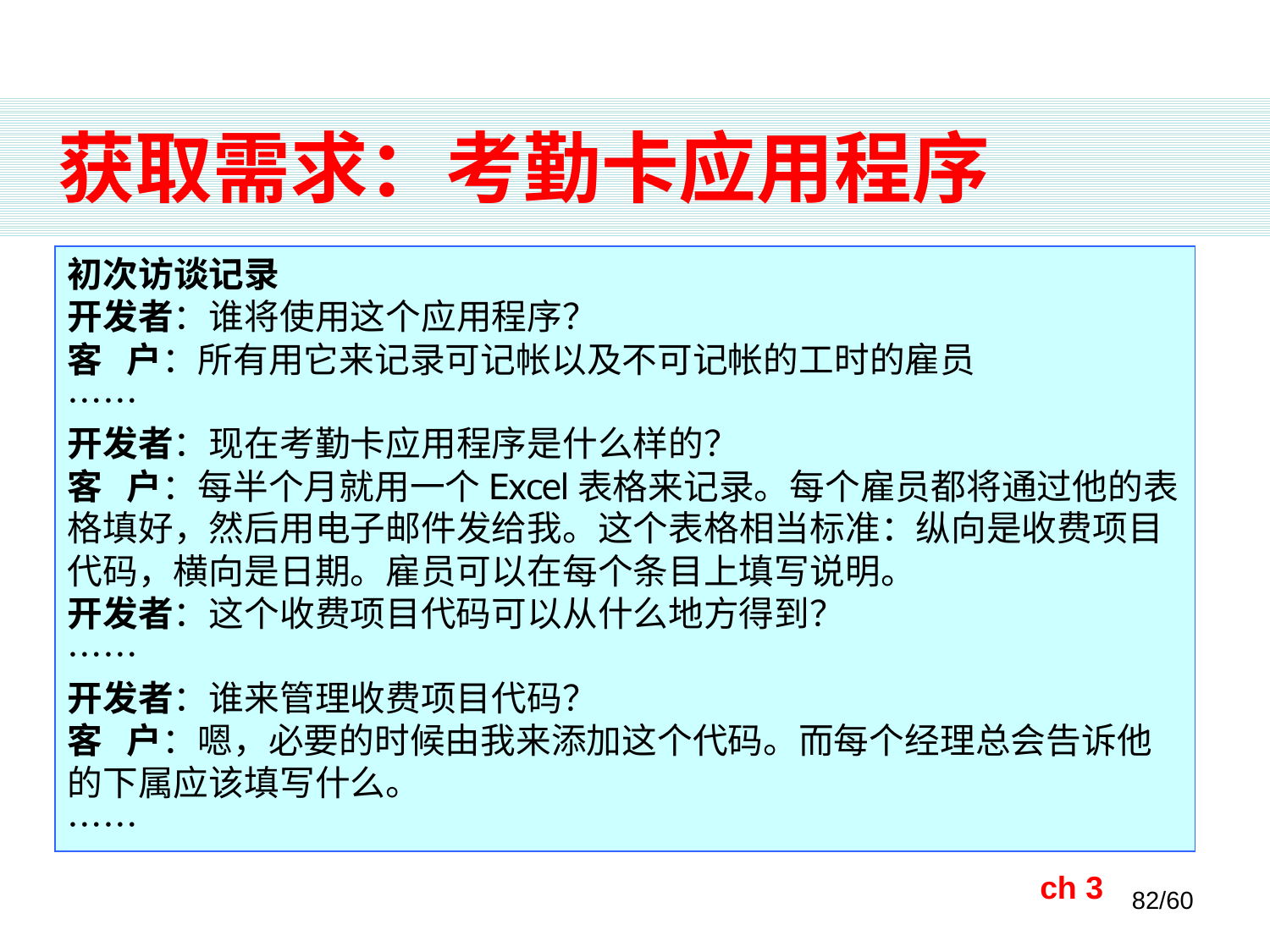

# 获取需求：考勤卡应用程序
初次访谈记录
开发者：谁将使用这个应用程序？
客   户：所有用它来记录可记帐以及不可记帐的工时的雇员
……
开发者：现在考勤卡应用程序是什么样的？
客   户：每半个月就用一个Excel表格来记录。每个雇员都将通过他的表格填好，然后用电子邮件发给我。这个表格相当标准：纵向是收费项目代码，横向是日期。雇员可以在每个条目上填写说明。
开发者：这个收费项目代码可以从什么地方得到？
……
开发者：谁来管理收费项目代码？
客   户：嗯，必要的时候由我来添加这个代码。而每个经理总会告诉他的下属应该填写什么。
……
ch 3
82/60